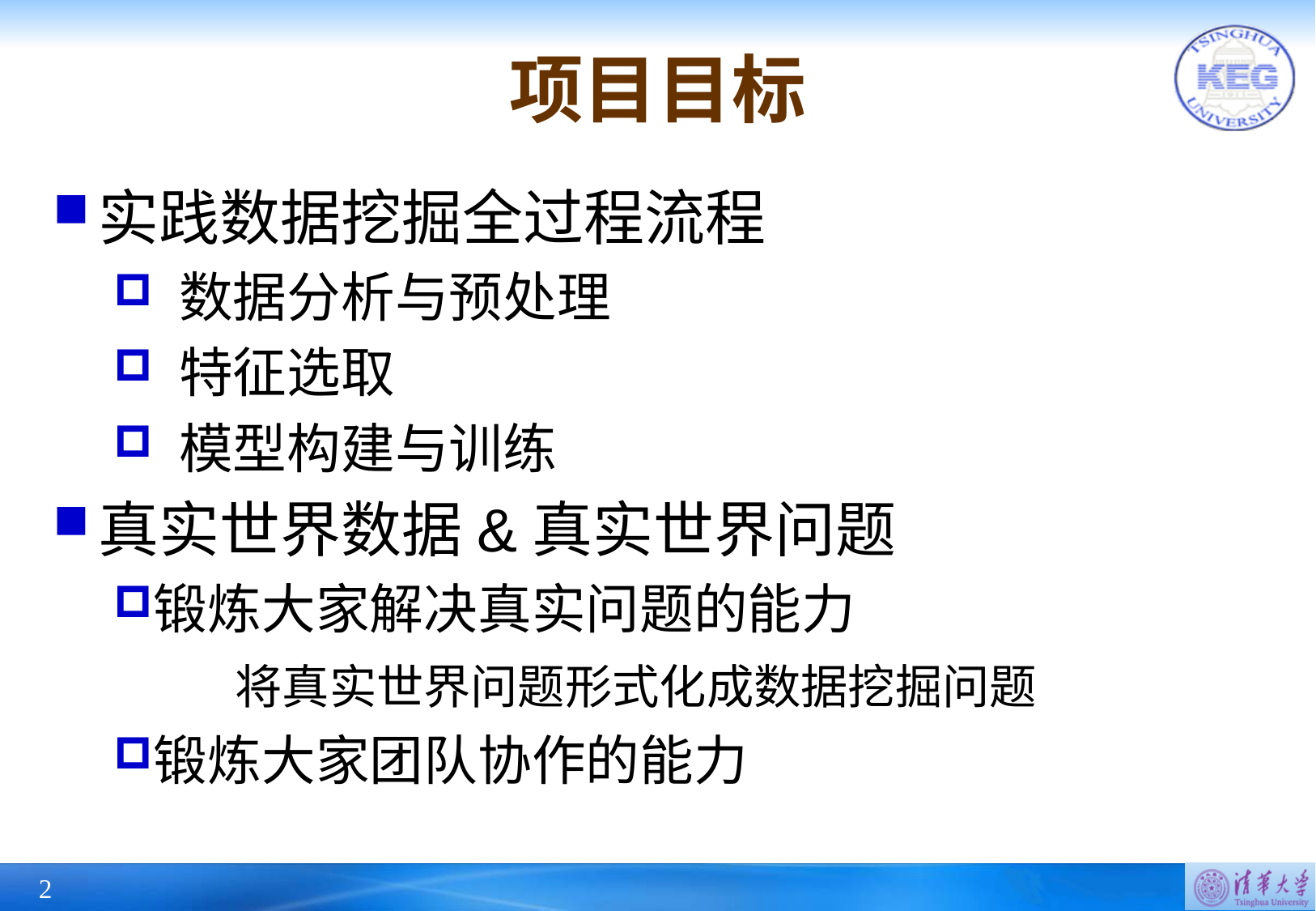

# 项目目标
实践数据挖掘全过程流程
 数据分析与预处理
 特征选取
 模型构建与训练
真实世界数据&真实世界问题
锻炼大家解决真实问题的能力
	将真实世界问题形式化成数据挖掘问题
锻炼大家团队协作的能力